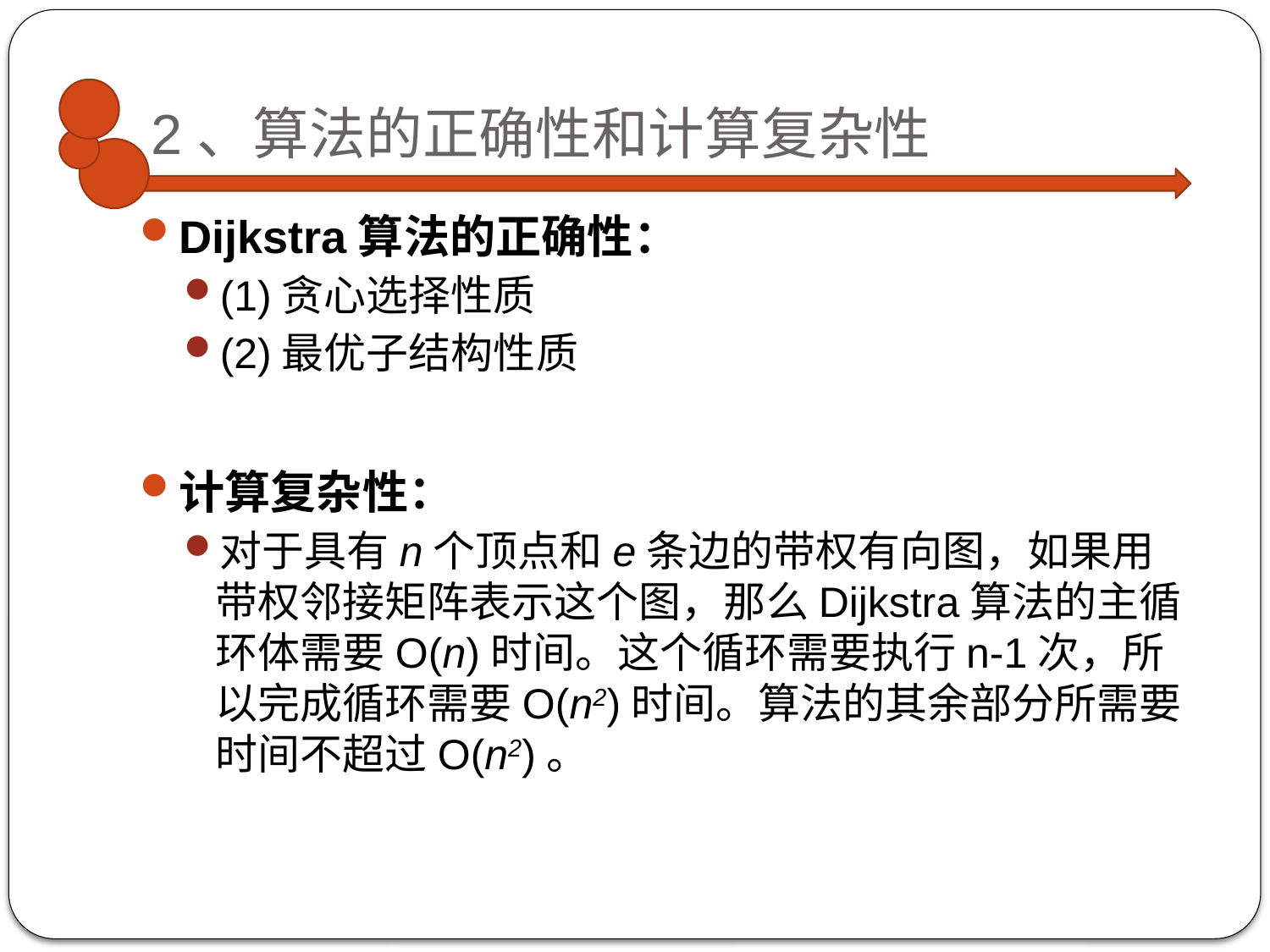

# 2、算法的正确性和计算复杂性
Dijkstra算法的正确性：
(1)贪心选择性质
(2)最优子结构性质

计算复杂性：
对于具有n个顶点和e条边的带权有向图，如果用带权邻接矩阵表示这个图，那么Dijkstra算法的主循环体需要O(n)时间。这个循环需要执行n-1次，所以完成循环需要O(n2)时间。算法的其余部分所需要时间不超过O(n2)。
11